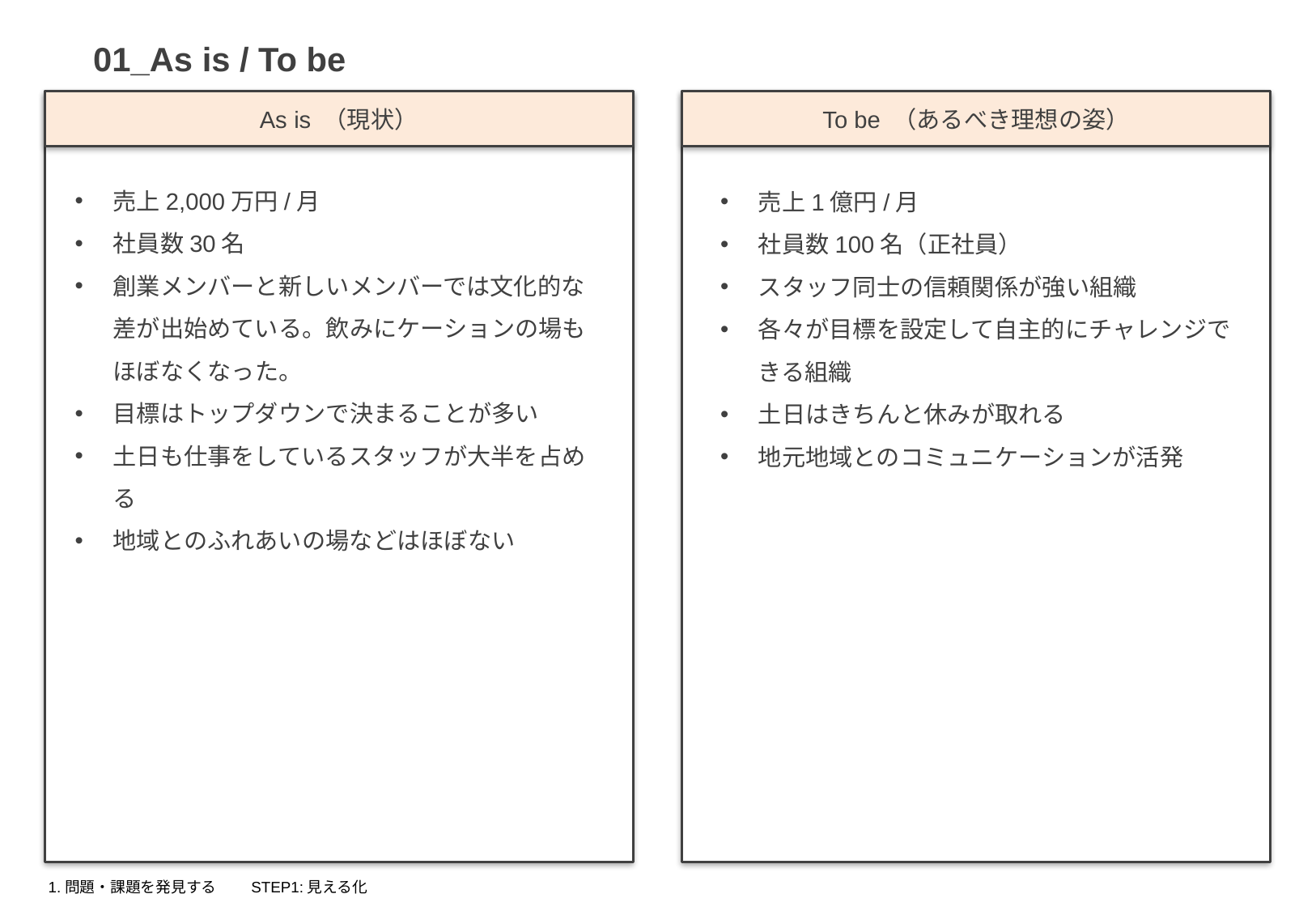

01_As is / To be

As is （現状）
To be （あるべき理想の姿）
売上2,000万円/月
社員数30名
創業メンバーと新しいメンバーでは文化的な差が出始めている。飲みにケーションの場もほぼなくなった。
目標はトップダウンで決まることが多い
土日も仕事をしているスタッフが大半を占める
地域とのふれあいの場などはほぼない
売上1億円/月
社員数100名（正社員）
スタッフ同士の信頼関係が強い組織
各々が目標を設定して自主的にチャレンジできる組織
土日はきちんと休みが取れる
地元地域とのコミュニケーションが活発
1.問題・課題を発見する
STEP1:見える化